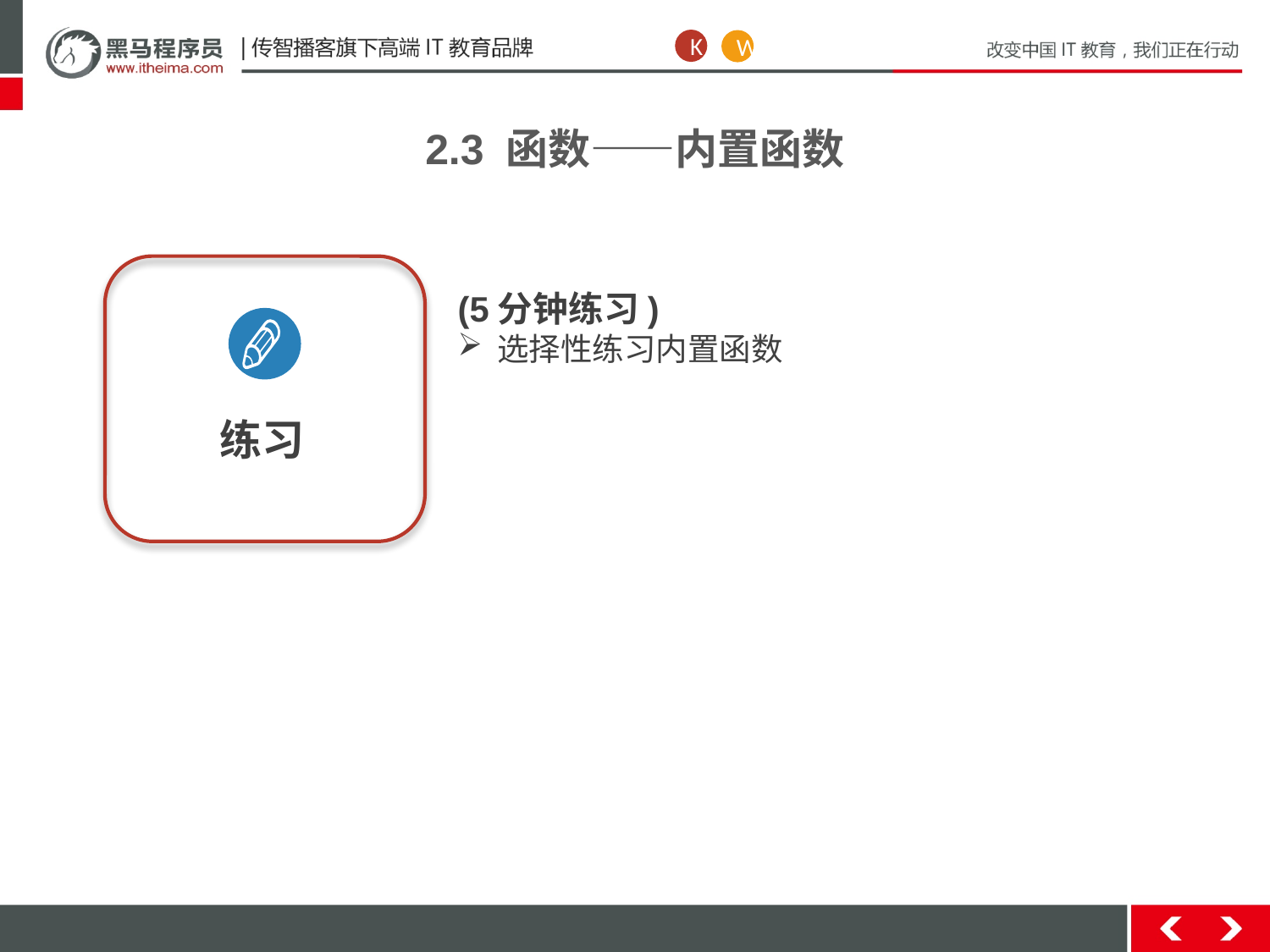

K
W
2.3 函数——内置函数

练习
(5分钟练习)
选择性练习内置函数